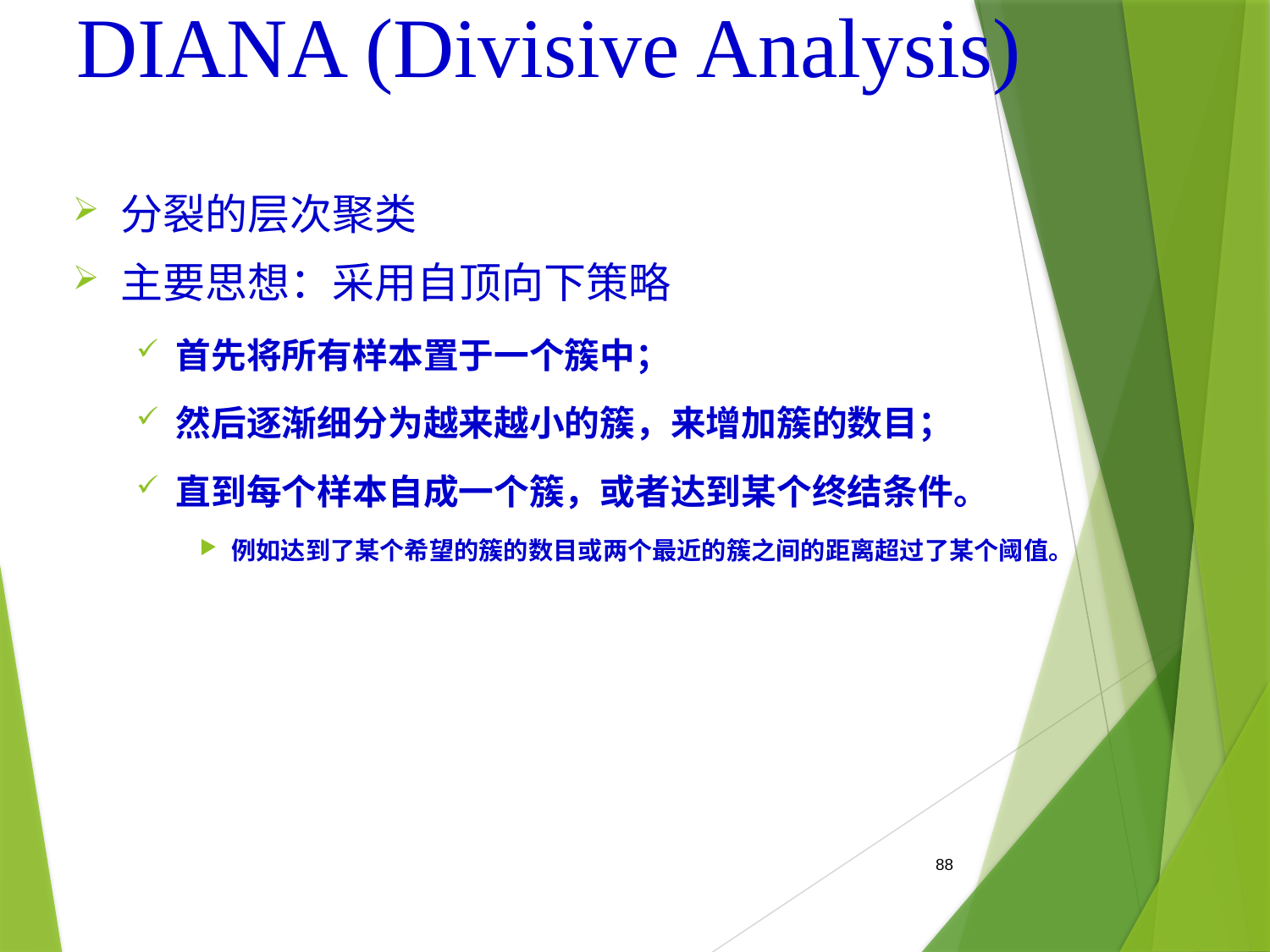

# DIANA (Divisive Analysis)
分裂的层次聚类
主要思想：采用自顶向下策略
首先将所有样本置于一个簇中；
然后逐渐细分为越来越小的簇，来增加簇的数目；
直到每个样本自成一个簇，或者达到某个终结条件。
例如达到了某个希望的簇的数目或两个最近的簇之间的距离超过了某个阈值。
88